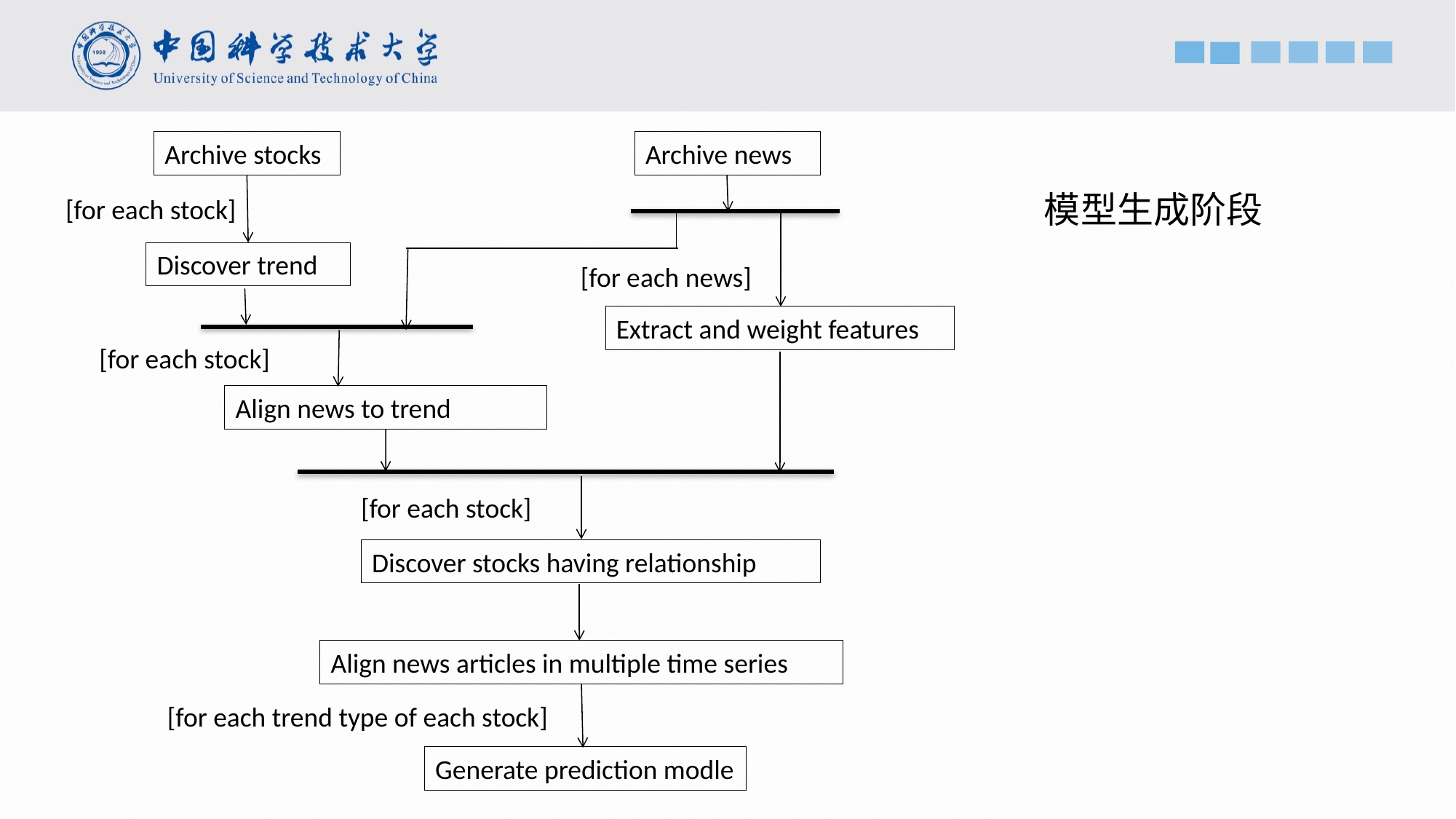

Archive stocks
Archive news
模型生成阶段
[for each stock]
Discover trend
[for each news]
Extract and weight features
[for each stock]
Align news to trend
[for each stock]
Discover stocks having relationship
Align news articles in multiple time series
[for each trend type of each stock]
Generate prediction modle